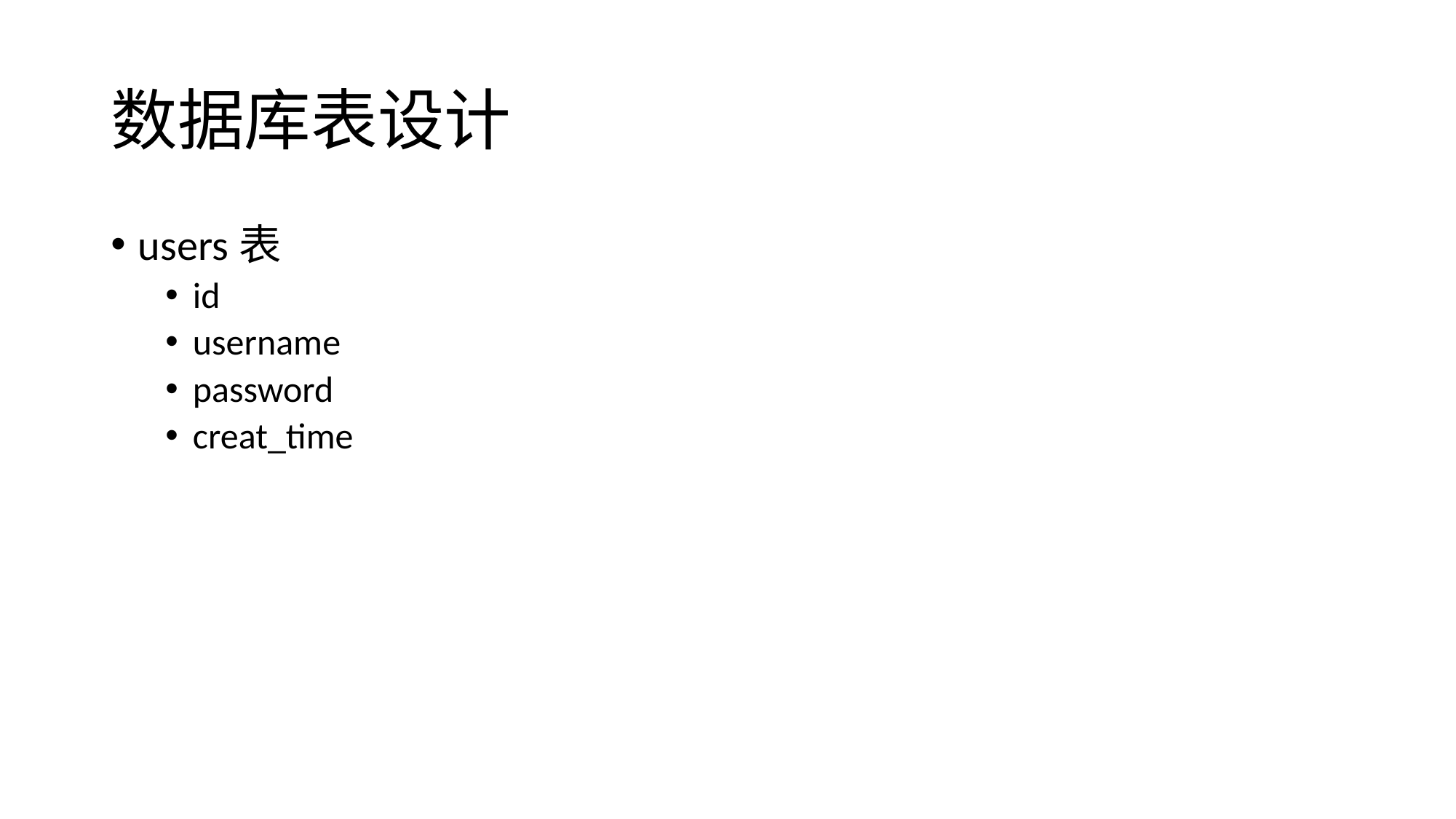

# 数据库表设计
users表
id
username
password
creat_time